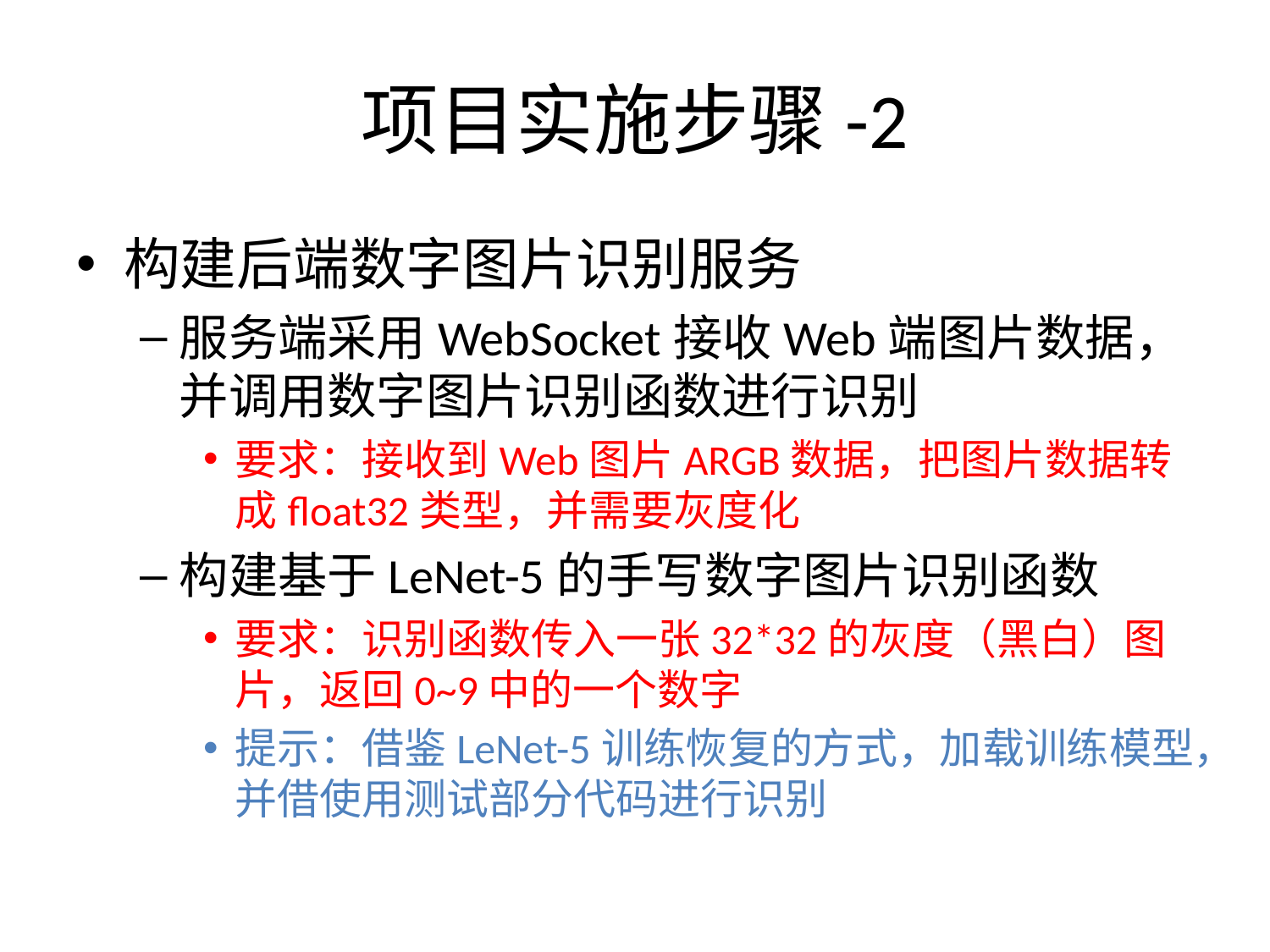

# 项目实施步骤-2
构建后端数字图片识别服务
服务端采用WebSocket接收Web端图片数据，并调用数字图片识别函数进行识别
要求：接收到Web图片ARGB数据，把图片数据转成float32类型，并需要灰度化
构建基于LeNet-5的手写数字图片识别函数
要求：识别函数传入一张32*32的灰度（黑白）图片，返回0~9中的一个数字
提示：借鉴LeNet-5训练恢复的方式，加载训练模型，并借使用测试部分代码进行识别